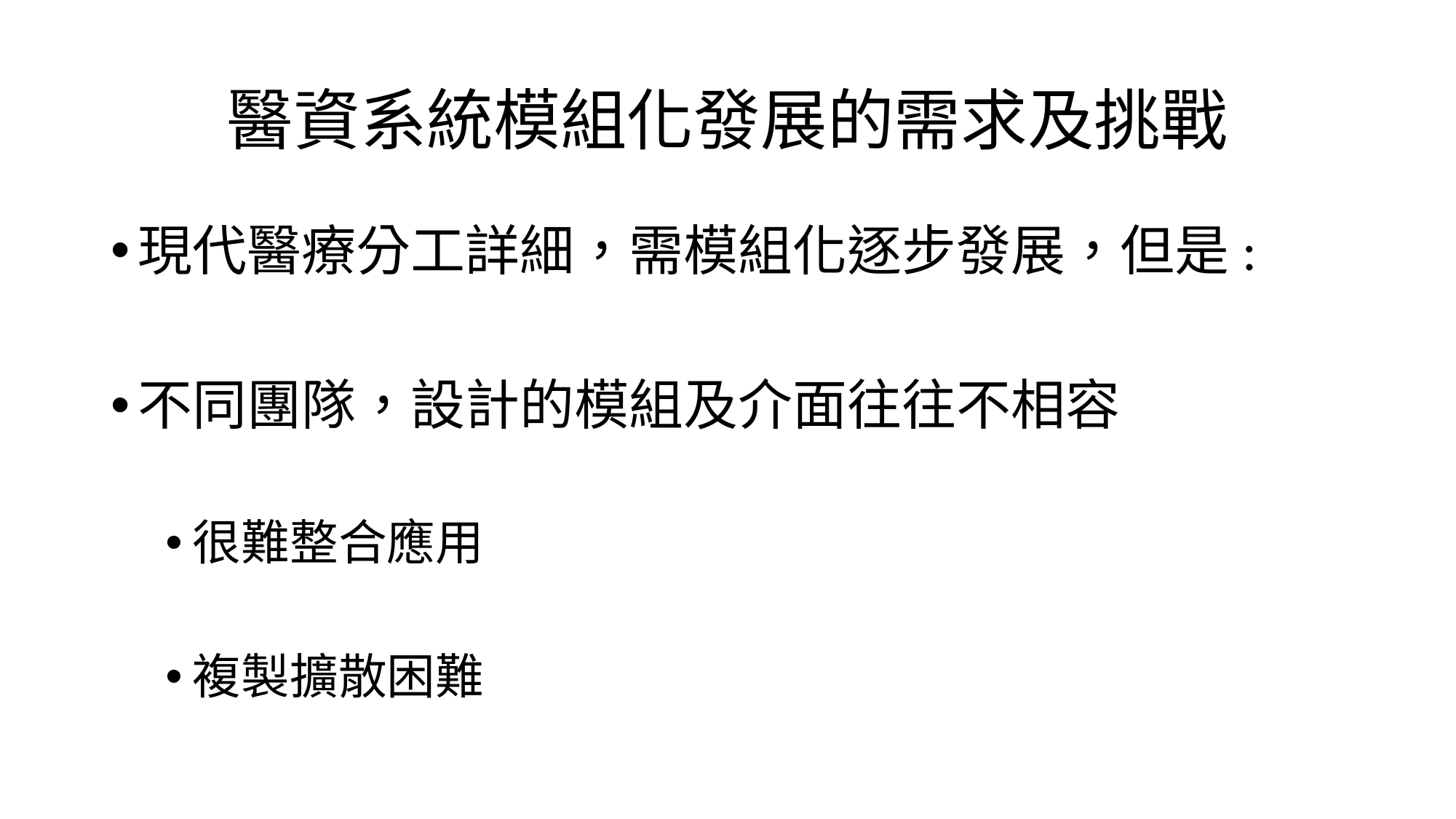

# 醫資系統模組化發展的需求及挑戰
現代醫療分工詳細，需模組化逐步發展，但是:

不同團隊，設計的模組及介面往往不相容

很難整合應用

複製擴散困難